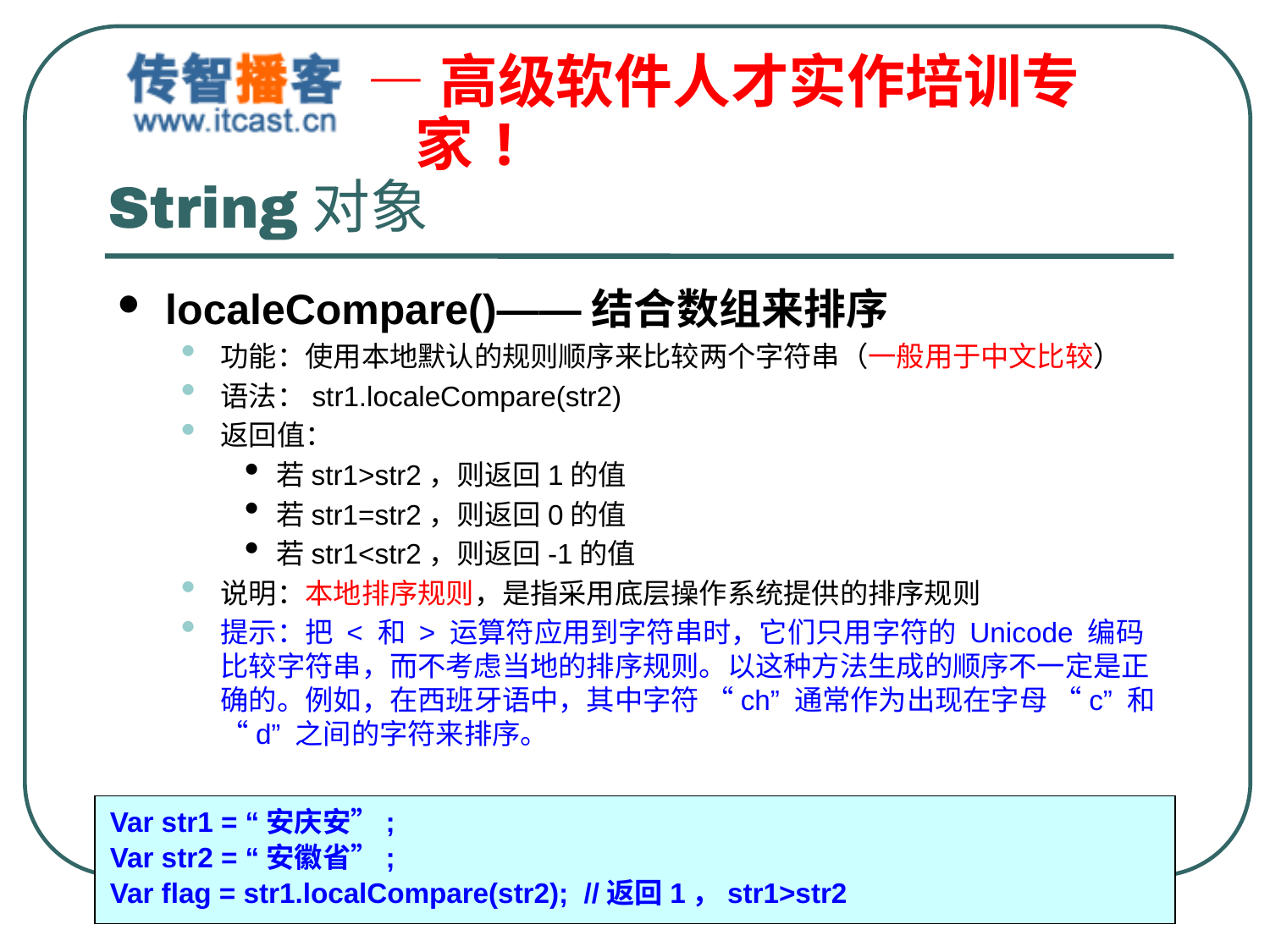

# String对象
localeCompare()——结合数组来排序
功能：使用本地默认的规则顺序来比较两个字符串（一般用于中文比较）
语法：str1.localeCompare(str2)
返回值：
若str1>str2，则返回1的值
若str1=str2，则返回0的值
若str1<str2，则返回-1的值
说明：本地排序规则，是指采用底层操作系统提供的排序规则
提示：把 < 和 > 运算符应用到字符串时，它们只用字符的 Unicode 编码比较字符串，而不考虑当地的排序规则。以这种方法生成的顺序不一定是正确的。例如，在西班牙语中，其中字符 “ch” 通常作为出现在字母 “c” 和 “d” 之间的字符来排序。
Var str1 = “安庆安”;
Var str2 = “安徽省”;
Var flag = str1.localCompare(str2);  //返回1，str1>str2